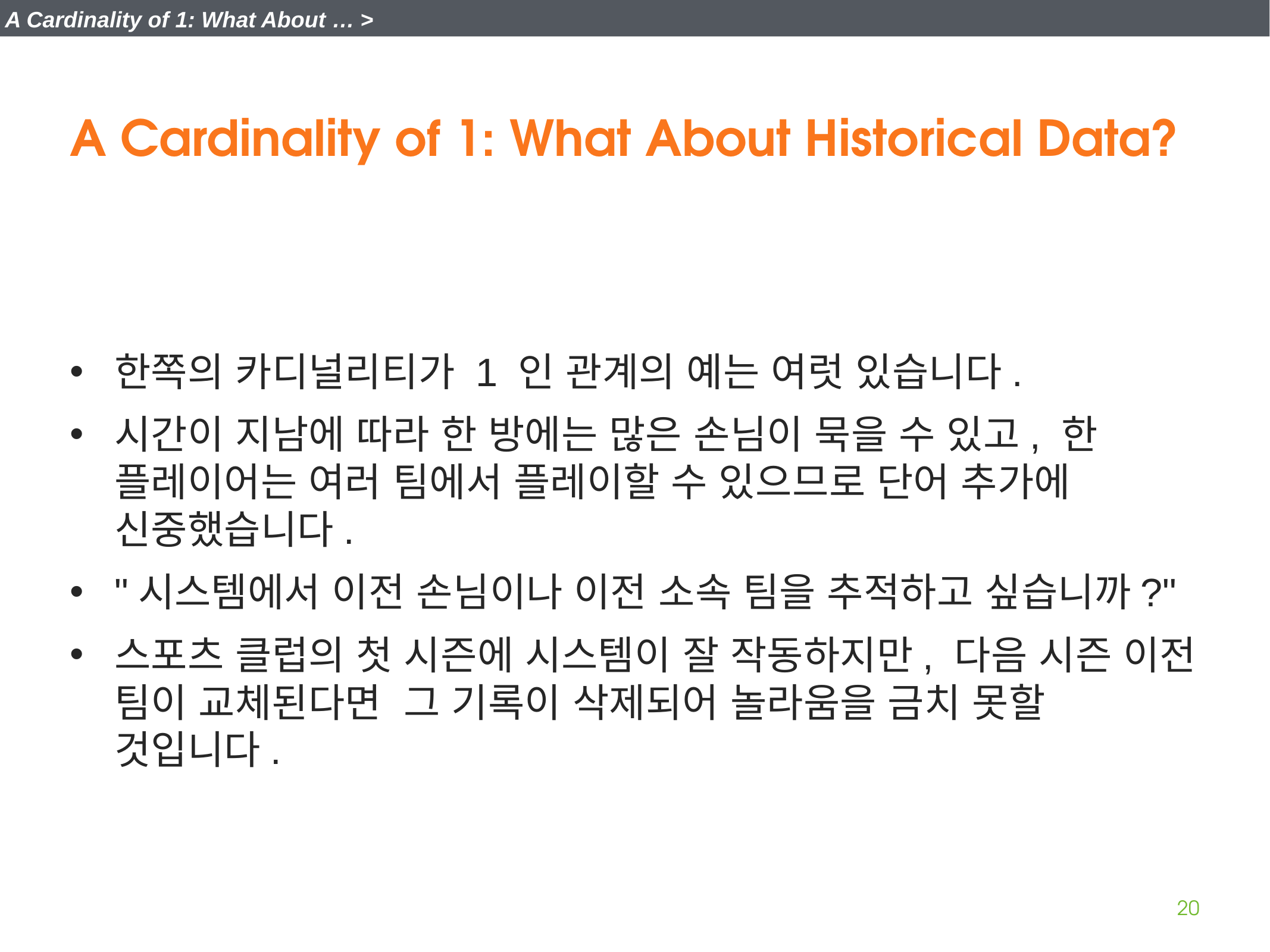

A Cardinality of 1: What About … >
# A Cardinality of 1: What About Historical Data?
한쪽의 카디널리티가 1 인 관계의 예는 여럿 있습니다.
시간이 지남에 따라 한 방에는 많은 손님이 묵을 수 있고, 한 플레이어는 여러 팀에서 플레이할 수 있으므로 단어 추가에 신중했습니다.
"시스템에서 이전 손님이나 이전 소속 팀을 추적하고 싶습니까?"
스포츠 클럽의 첫 시즌에 시스템이 잘 작동하지만, 다음 시즌 이전 팀이 교체된다면  그 기록이 삭제되어 놀라움을 금치 못할 것입니다.
20